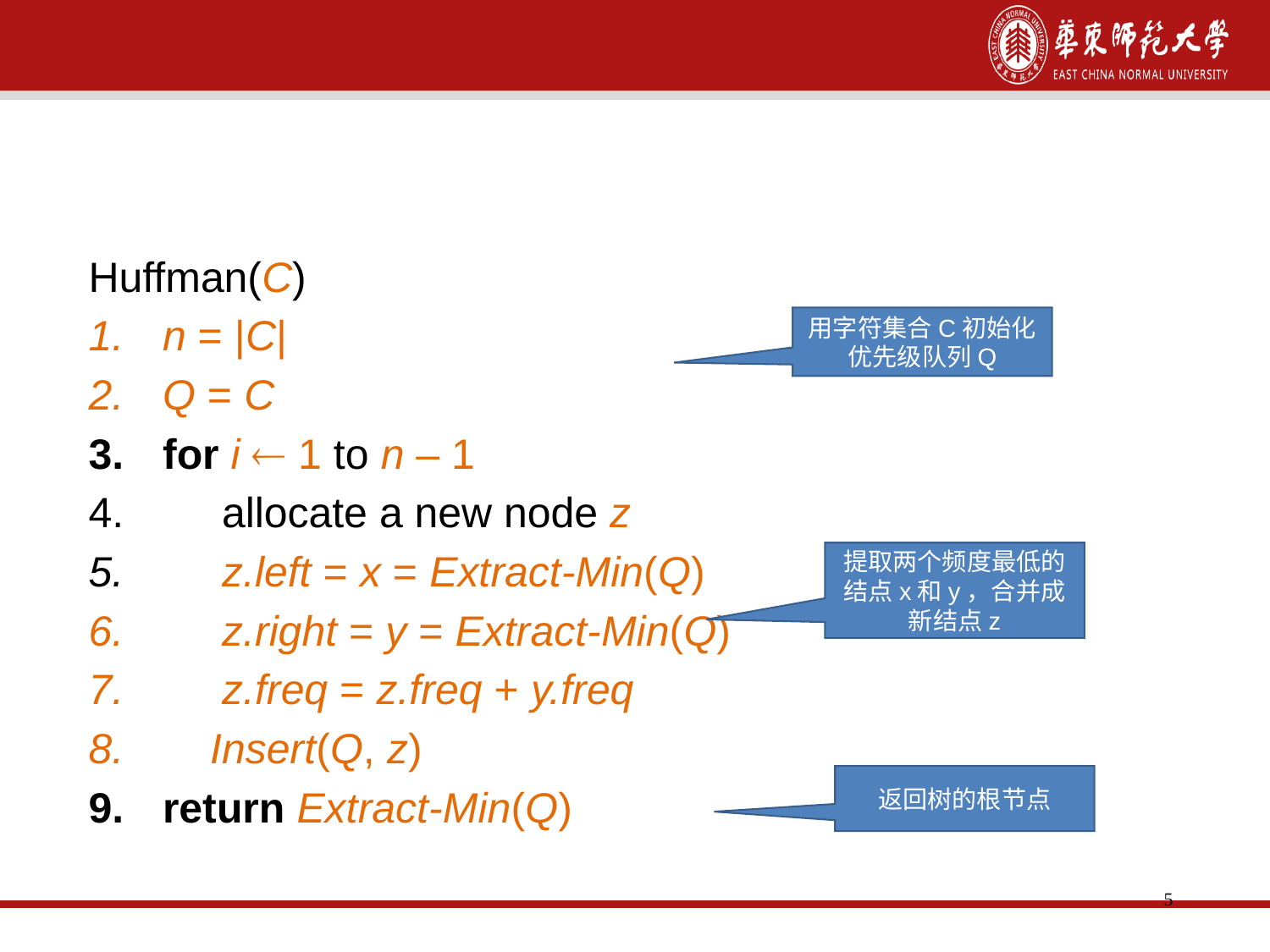

5
构造赫夫曼（Huffman）编码
Huffman(C)
n = |C|
Q = C
for i ← 1 to n – 1
     allocate a new node z
     z.left = x = Extract-Min(Q)
     z.right = y = Extract-Min(Q)
     z.freq = z.freq + y.freq
    Insert(Q, z)
return Extract-Min(Q)
用字符集合C初始化优先级队列Q
提取两个频度最低的结点x和y，合并成新结点z
返回树的根节点